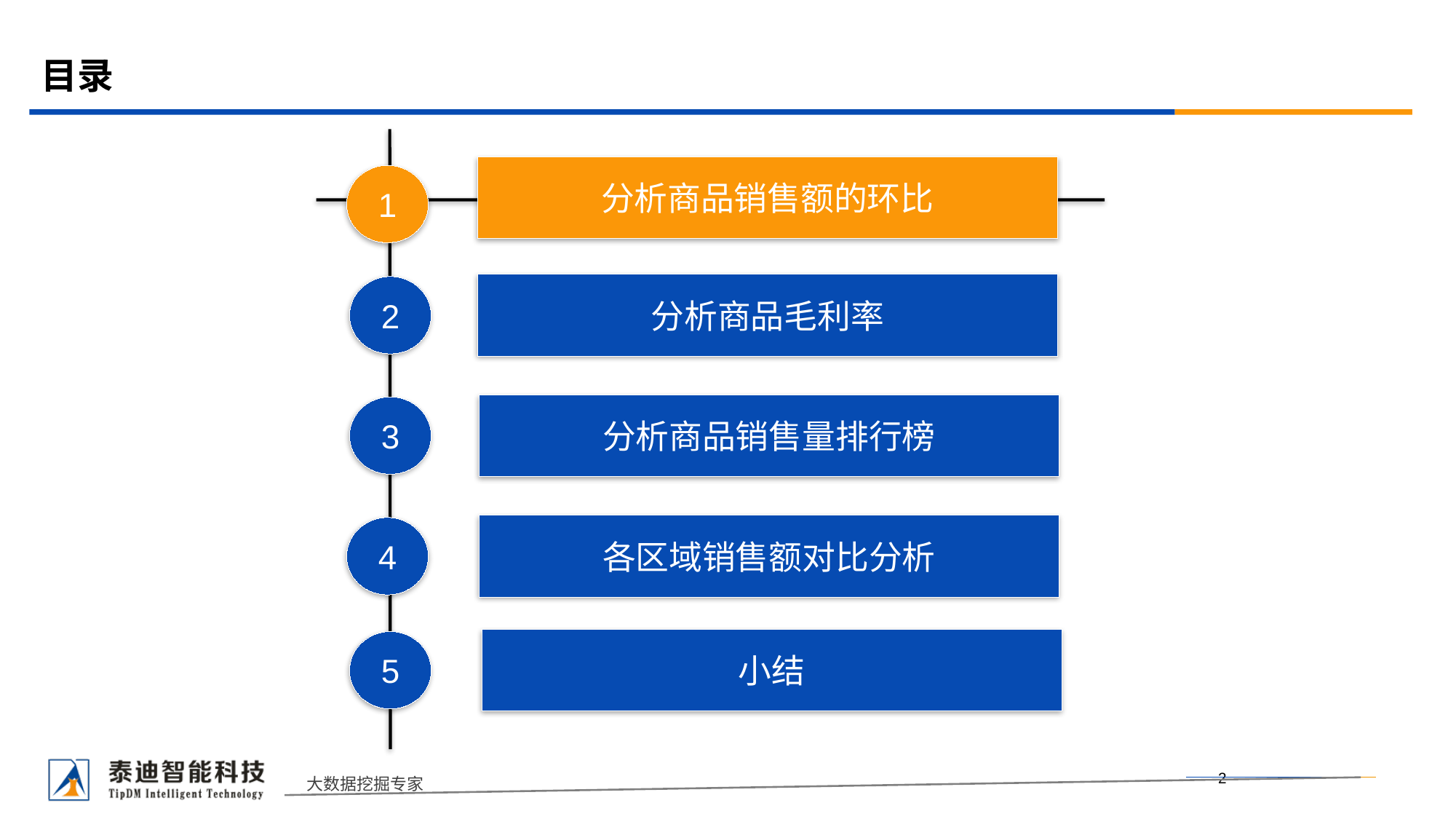

# 目录
分析商品销售额的环比
1

分析商品毛利率
2
分析商品销售量排行榜
3
各区域销售额对比分析
4
小结
5